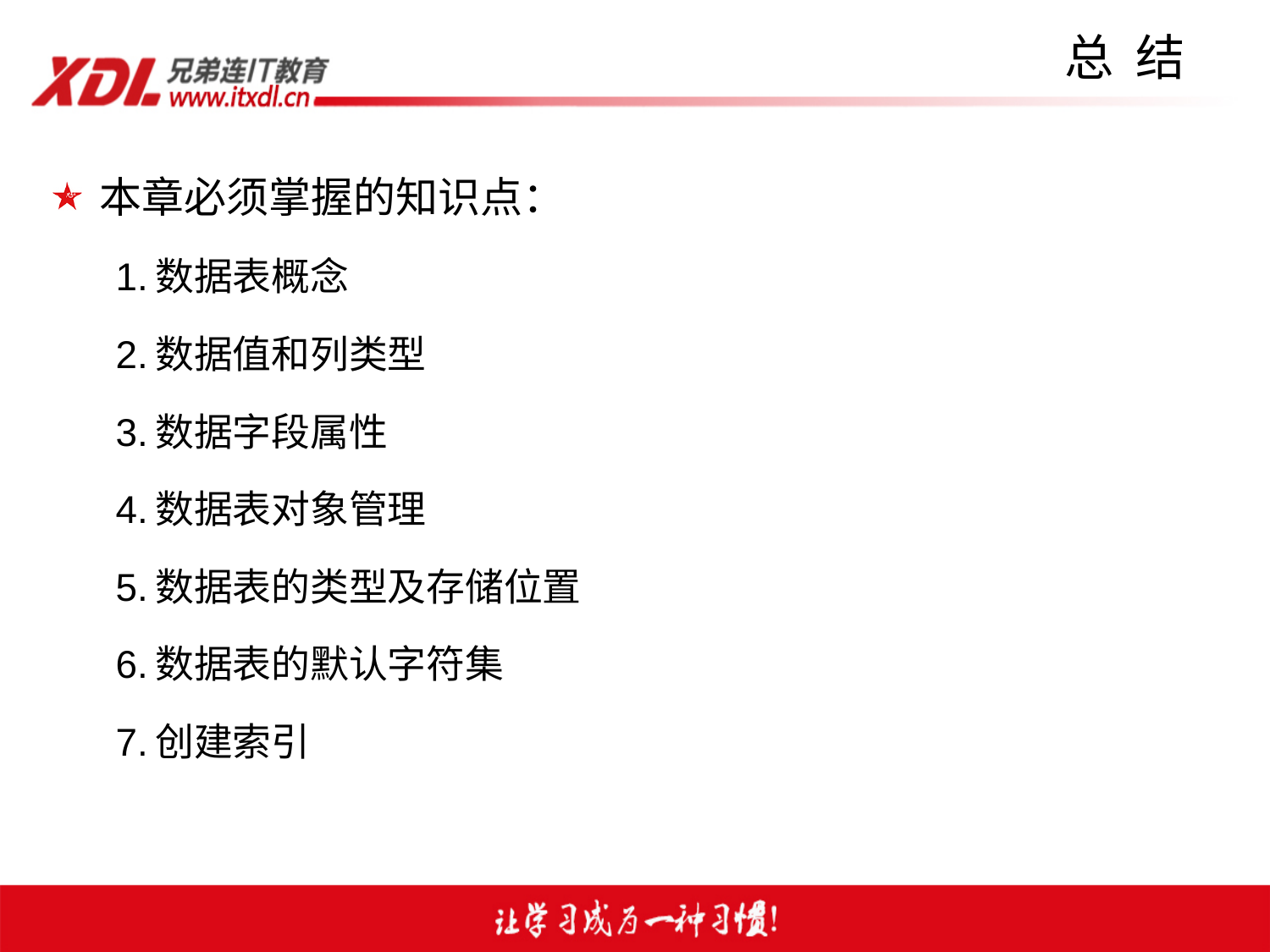

# 总  结
本章必须掌握的知识点：
1.	数据表概念
2.	数据值和列类型
3.	数据字段属性
4.	数据表对象管理
5.	数据表的类型及存储位置
6.	数据表的默认字符集
7.	创建索引